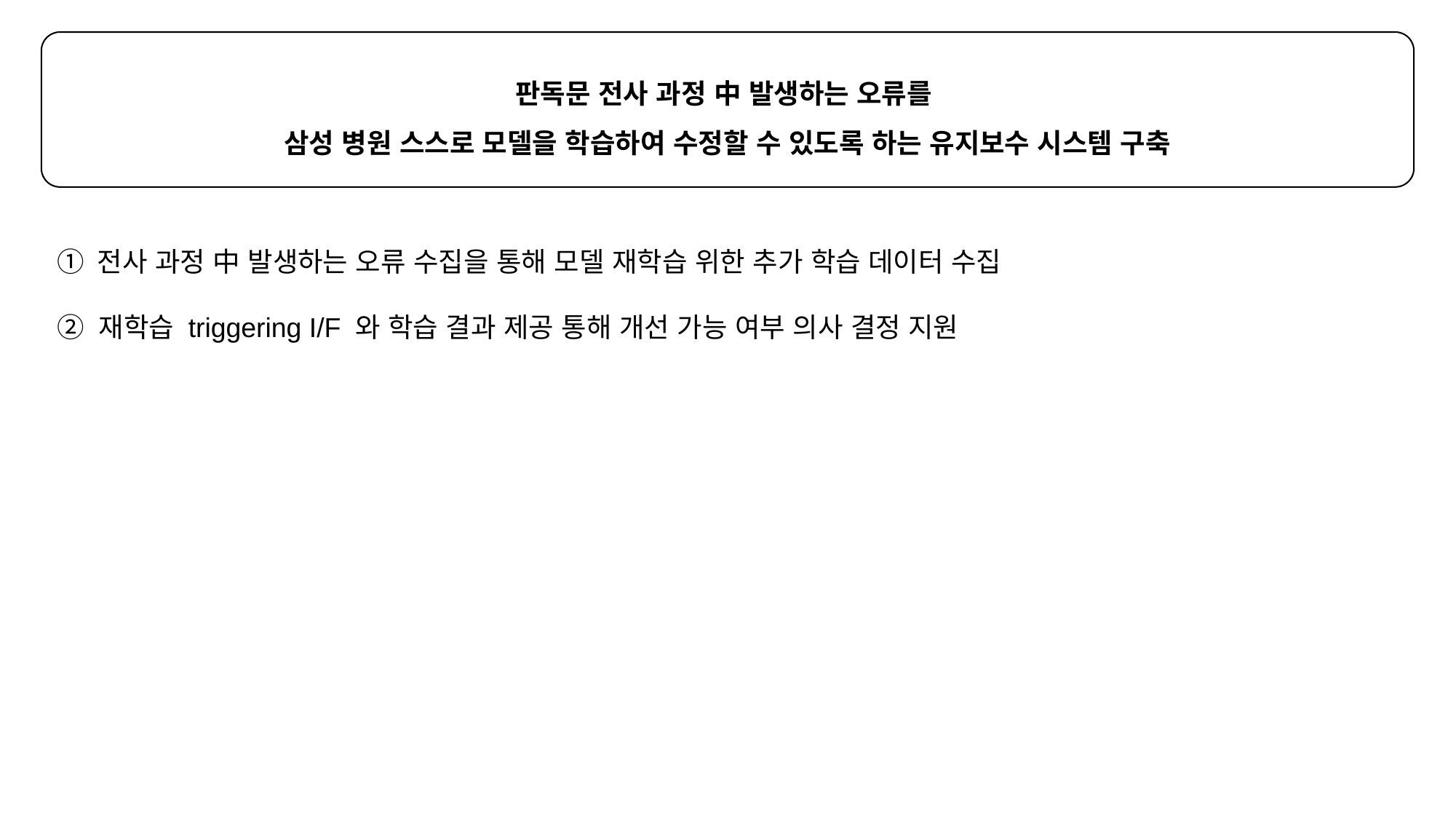

판독문 전사 과정 中 발생하는 오류를
삼성 병원 스스로 모델을 학습하여 수정할 수 있도록 하는 유지보수 시스템 구축
① 전사 과정 中 발생하는 오류 수집을 통해 모델 재학습 위한 추가 학습 데이터 수집
② 재학습 triggering I/F 와 학습 결과 제공 통해 개선 가능 여부 의사 결정 지원